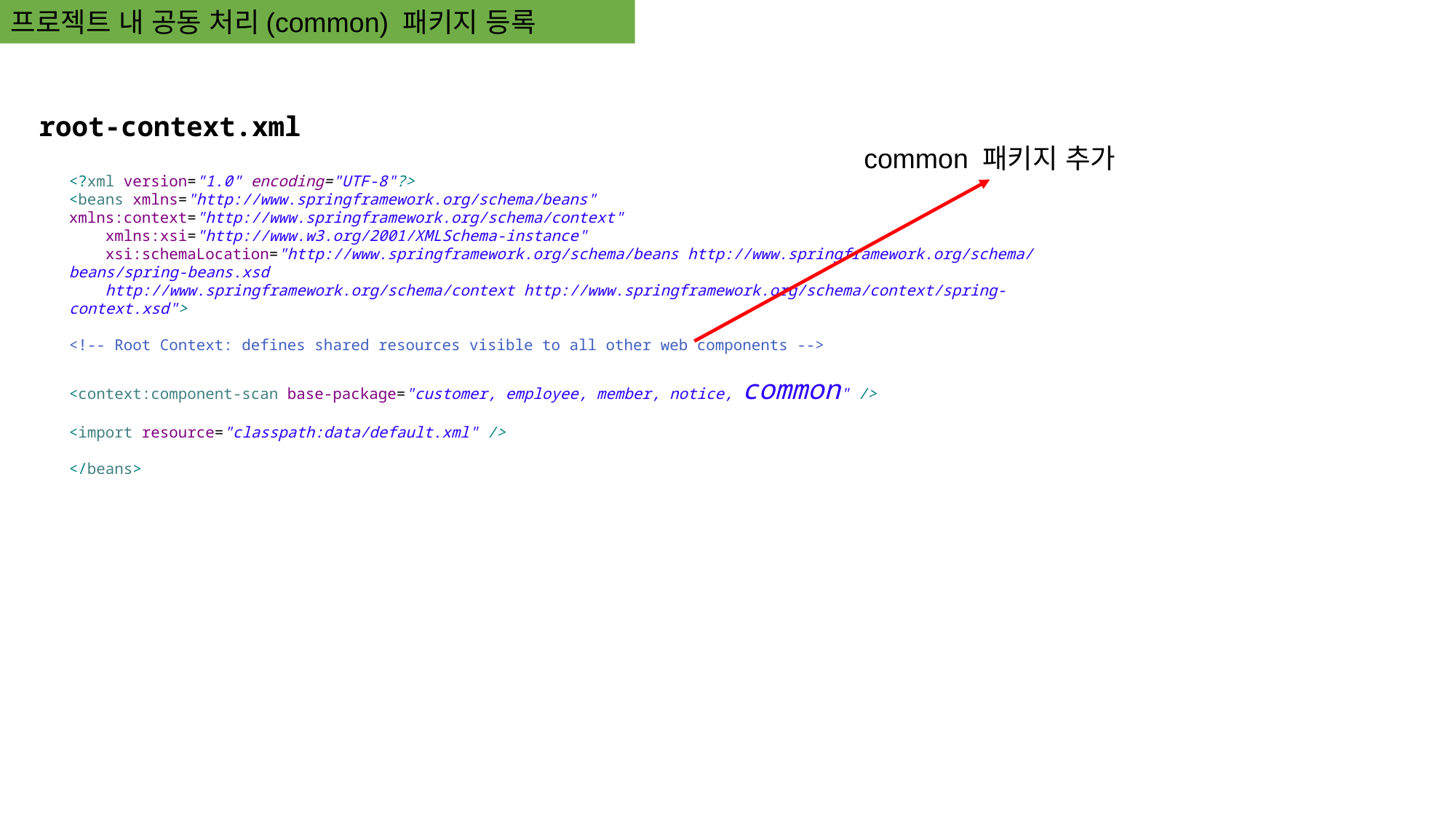

프로젝트 내 공동 처리(common) 패키지 등록
root-context.xml
common 패키지 추가
<?xml version="1.0" encoding="UTF-8"?>
<beans xmlns="http://www.springframework.org/schema/beans"
xmlns:context="http://www.springframework.org/schema/context"
    xmlns:xsi="http://www.w3.org/2001/XMLSchema-instance"
    xsi:schemaLocation="http://www.springframework.org/schema/beans http://www.springframework.org/schema/beans/spring-beans.xsd
    http://www.springframework.org/schema/context http://www.springframework.org/schema/context/spring-context.xsd">

<!-- Root Context: defines shared resources visible to all other web components -->

<context:component-scan base-package="customer, employee, member, notice, common" />

<import resource="classpath:data/default.xml" />

</beans>